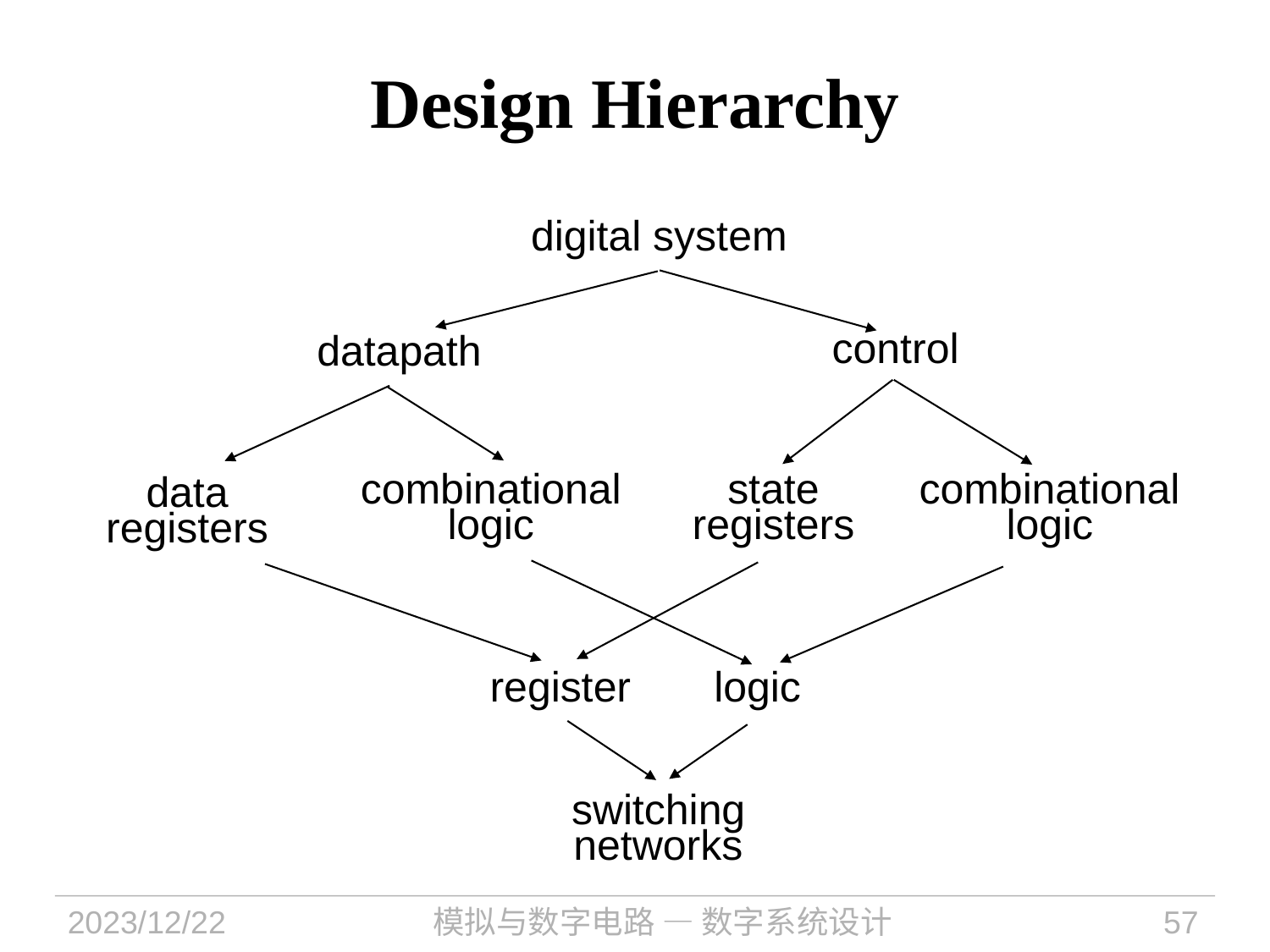

# Design Hierarchy
digital system

control
datapath

data
registers
combinational
logic
combinational
logic
state
registers

register
logic

switching
networks
2023/12/22
模拟与数字电路 — 数字系统设计
57